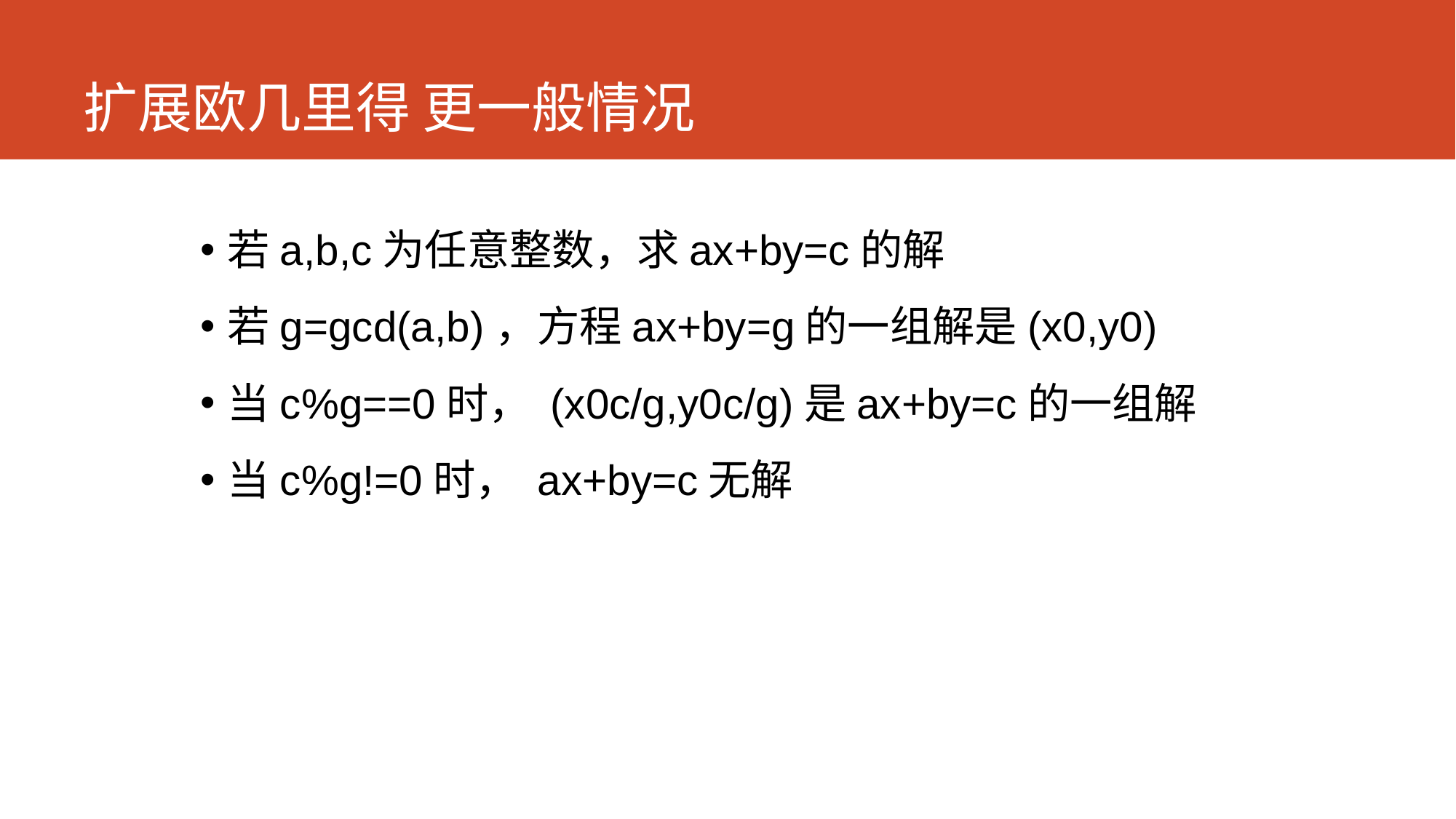

# 扩展欧几里得 更一般情况
若a,b,c为任意整数，求ax+by=c的解
若g=gcd(a,b)，方程ax+by=g的一组解是(x0,y0)
当c%g==0时， (x0c/g,y0c/g)是ax+by=c的一组解
当c%g!=0时， ax+by=c无解